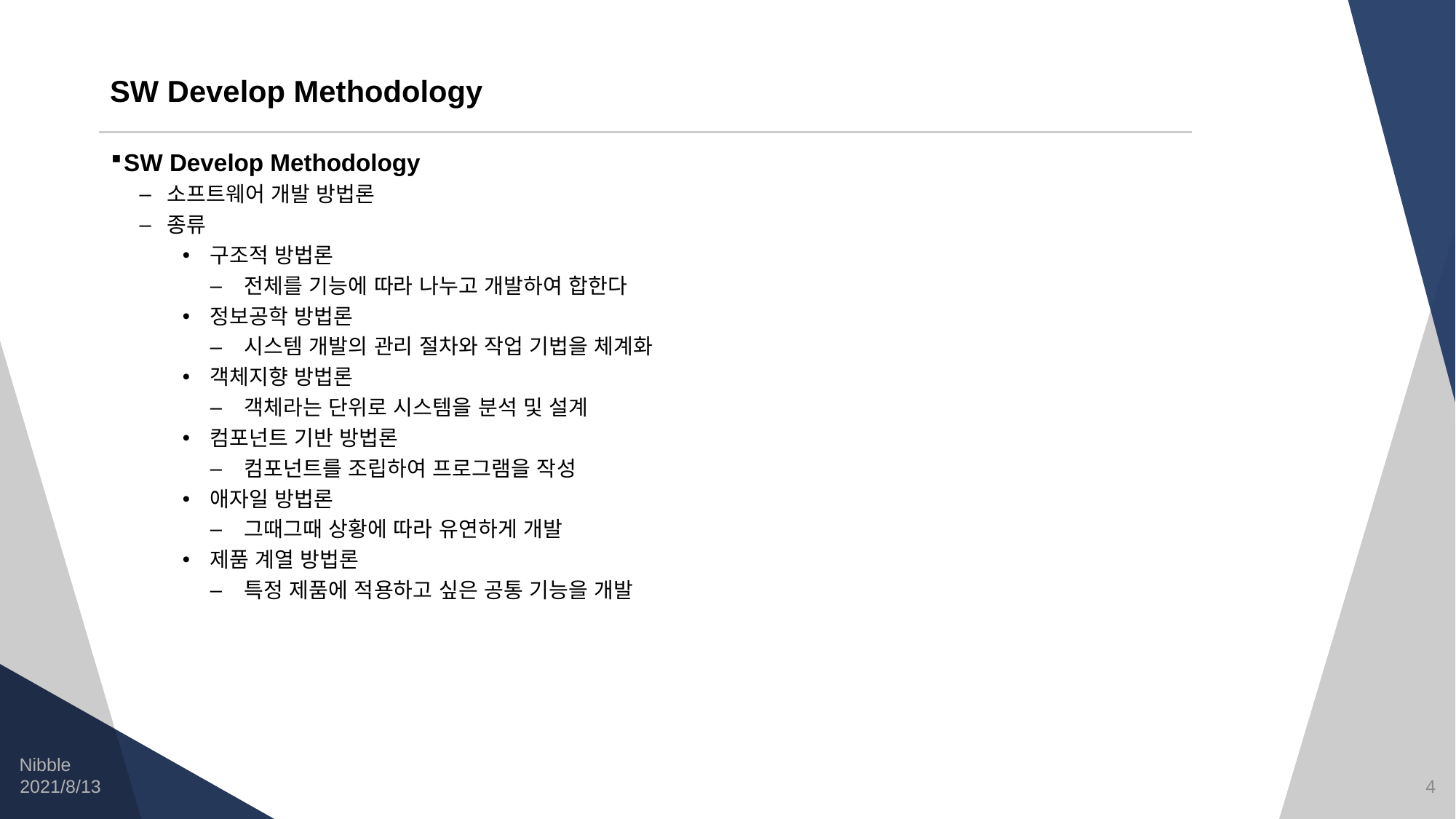

# SW Develop Methodology

SW Develop Methodology
소프트웨어 개발 방법론
종류
구조적 방법론
전체를 기능에 따라 나누고 개발하여 합한다
정보공학 방법론
시스템 개발의 관리 절차와 작업 기법을 체계화
객체지향 방법론
객체라는 단위로 시스템을 분석 및 설계
컴포넌트 기반 방법론
컴포넌트를 조립하여 프로그램을 작성
애자일 방법론
그때그때 상황에 따라 유연하게 개발
제품 계열 방법론
특정 제품에 적용하고 싶은 공통 기능을 개발
Nibble
2021/8/13
4